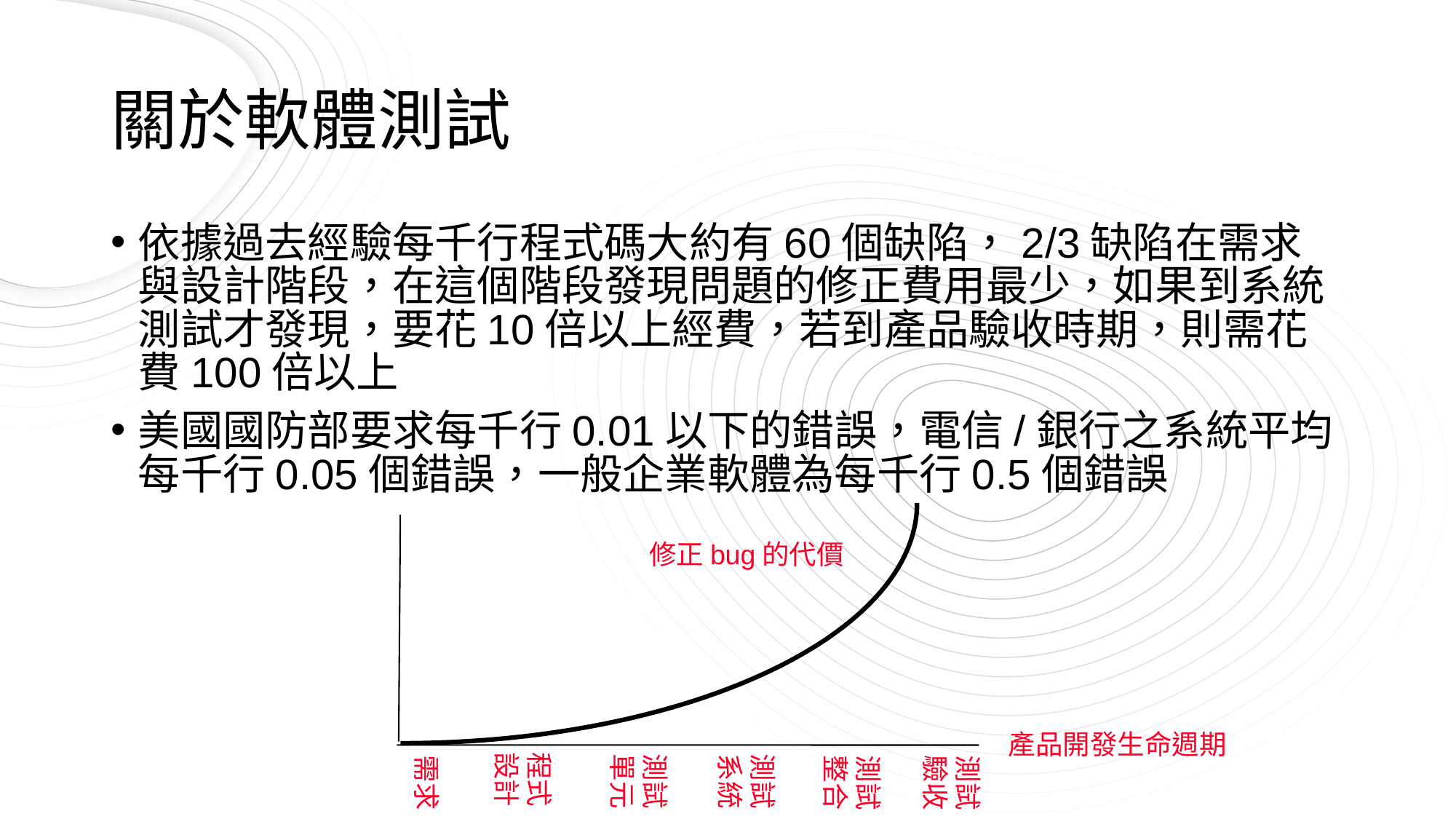

# 關於軟體測試
依據過去經驗每千行程式碼大約有60個缺陷，2/3缺陷在需求與設計階段，在這個階段發現問題的修正費用最少，如果到系統測試才發現，要花10倍以上經費，若到產品驗收時期，則需花費100倍以上
美國國防部要求每千行0.01以下的錯誤，電信/銀行之系統平均每千行0.05個錯誤，一般企業軟體為每千行0.5個錯誤

修正bug的代價
產品開發生命週期
程式
設計

測試
單元
測試
系統
需求
測試
整合
測試
驗收